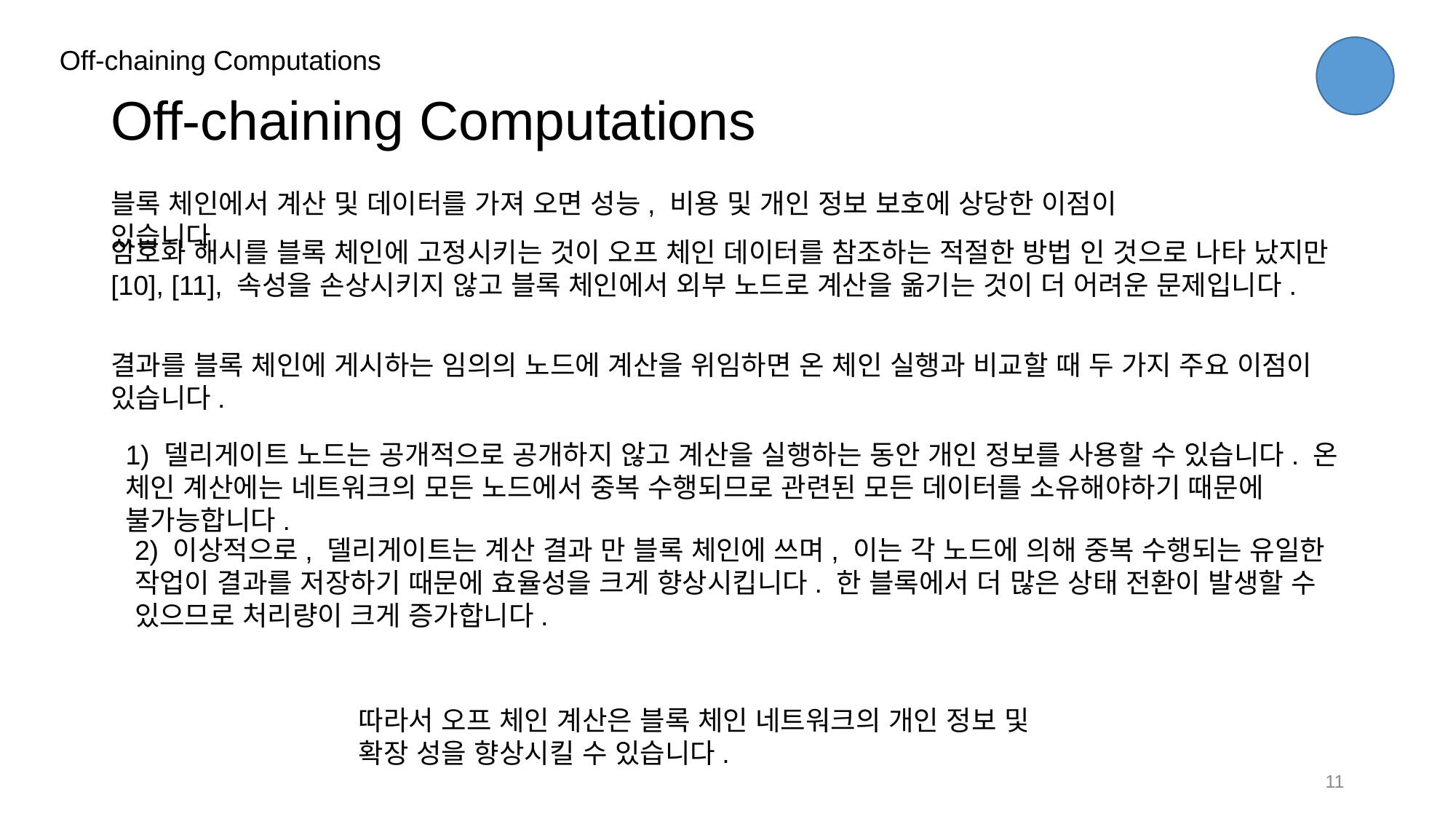

Off-chaining Computations

# Off-chaining Computations
블록 체인에서 계산 및 데이터를 가져 오면 성능, 비용 및 개인 정보 보호에 상당한 이점이 있습니다
암호화 해시를 블록 체인에 고정시키는 것이 오프 체인 데이터를 참조하는 적절한 방법 인 것으로 나타 났지만 [10], [11], 속성을 손상시키지 않고 블록 체인에서 외부 노드로 계산을 옮기는 것이 더 어려운 문제입니다.
결과를 블록 체인에 게시하는 임의의 노드에 계산을 위임하면 온 체인 실행과 비교할 때 두 가지 주요 이점이 있습니다.
1) 델리게이트 노드는 공개적으로 공개하지 않고 계산을 실행하는 동안 개인 정보를 사용할 수 있습니다. 온 체인 계산에는 네트워크의 모든 노드에서 중복 수행되므로 관련된 모든 데이터를 소유해야하기 때문에 불가능합니다.
2) 이상적으로, 델리게이트는 계산 결과 만 블록 체인에 쓰며, 이는 각 노드에 의해 중복 수행되는 유일한 작업이 결과를 저장하기 때문에 효율성을 크게 향상시킵니다. 한 블록에서 더 많은 상태 전환이 발생할 수 있으므로 처리량이 크게 증가합니다.
따라서 오프 체인 계산은 블록 체인 네트워크의 개인 정보 및 확장 성을 향상시킬 수 있습니다.
11